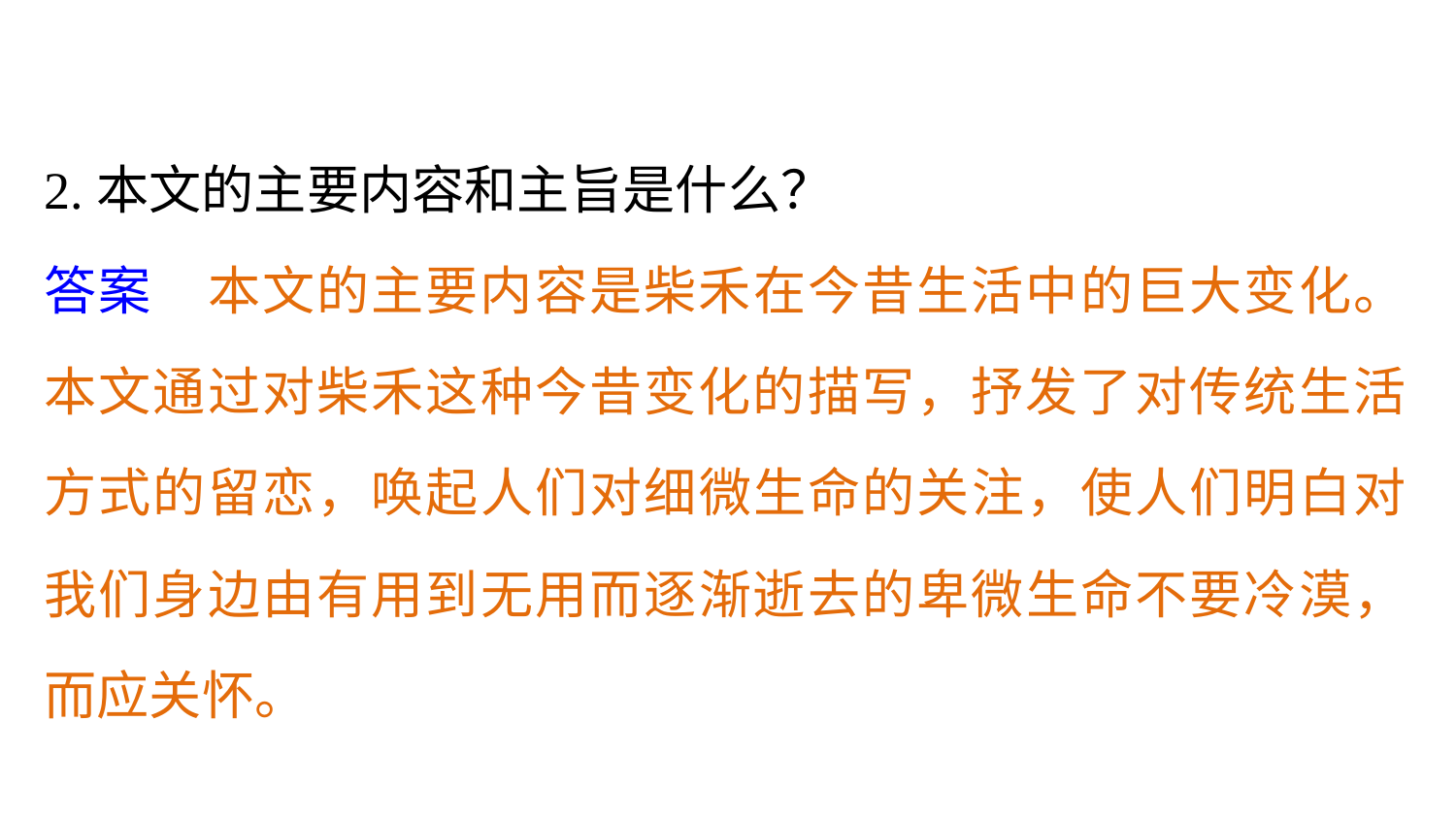

2.本文的主要内容和主旨是什么？
答案　本文的主要内容是柴禾在今昔生活中的巨大变化。本文通过对柴禾这种今昔变化的描写，抒发了对传统生活方式的留恋，唤起人们对细微生命的关注，使人们明白对我们身边由有用到无用而逐渐逝去的卑微生命不要冷漠，而应关怀。